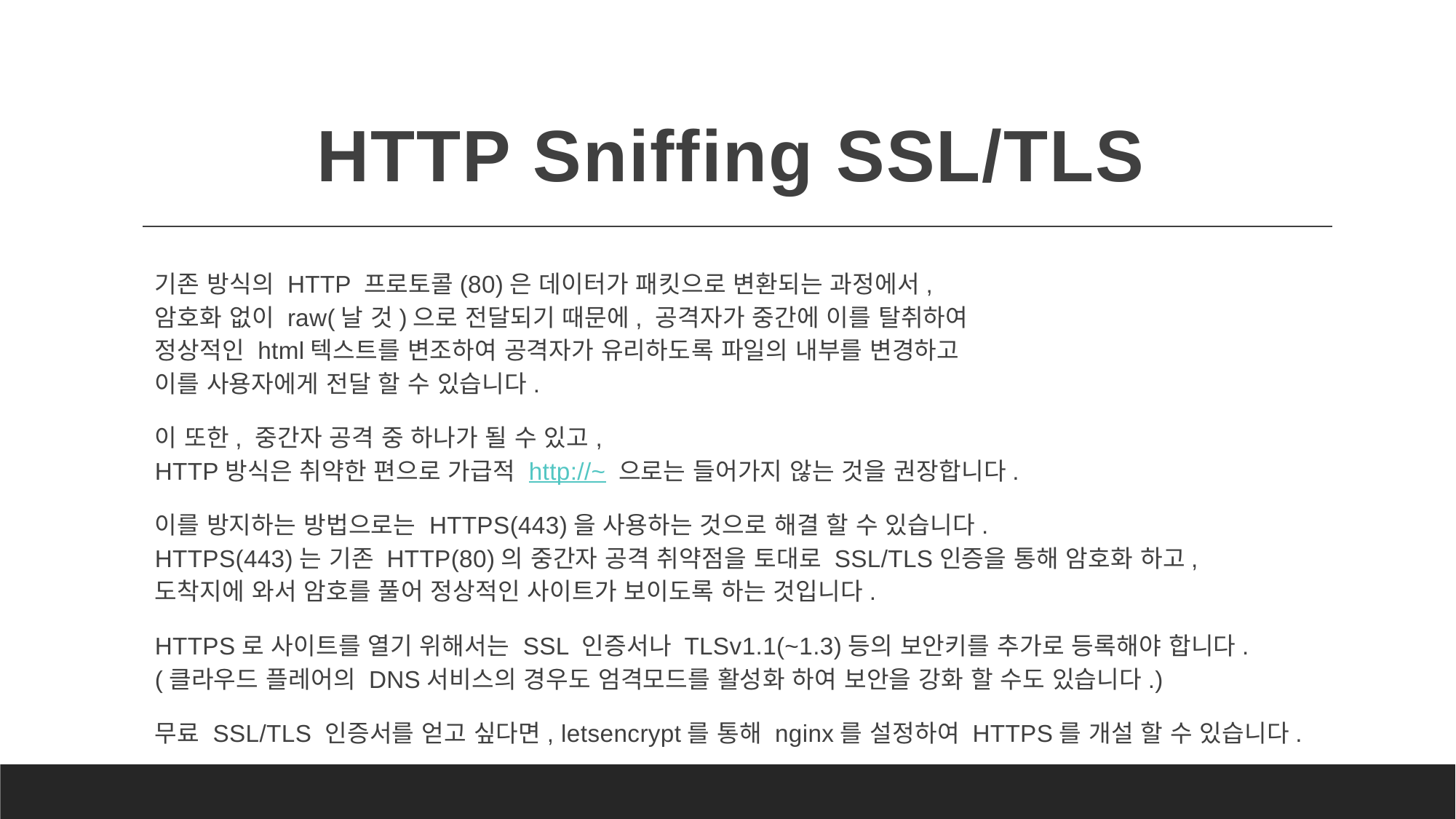

# HTTP Sniffing SSL/TLS
기존 방식의 HTTP 프로토콜(80)은 데이터가 패킷으로 변환되는 과정에서,
암호화 없이 raw(날 것)으로 전달되기 때문에, 공격자가 중간에 이를 탈취하여
정상적인 html텍스트를 변조하여 공격자가 유리하도록 파일의 내부를 변경하고
이를 사용자에게 전달 할 수 있습니다.
이 또한, 중간자 공격 중 하나가 될 수 있고,
HTTP방식은 취약한 편으로 가급적 http://~ 으로는 들어가지 않는 것을 권장합니다.
이를 방지하는 방법으로는 HTTPS(443)을 사용하는 것으로 해결 할 수 있습니다.
HTTPS(443)는 기존 HTTP(80)의 중간자 공격 취약점을 토대로 SSL/TLS인증을 통해 암호화 하고,
도착지에 와서 암호를 풀어 정상적인 사이트가 보이도록 하는 것입니다.
HTTPS로 사이트를 열기 위해서는 SSL 인증서나 TLSv1.1(~1.3)등의 보안키를 추가로 등록해야 합니다.
(클라우드 플레어의 DNS서비스의 경우도 엄격모드를 활성화 하여 보안을 강화 할 수도 있습니다.)
무료 SSL/TLS 인증서를 얻고 싶다면, letsencrypt를 통해 nginx를 설정하여 HTTPS를 개설 할 수 있습니다.